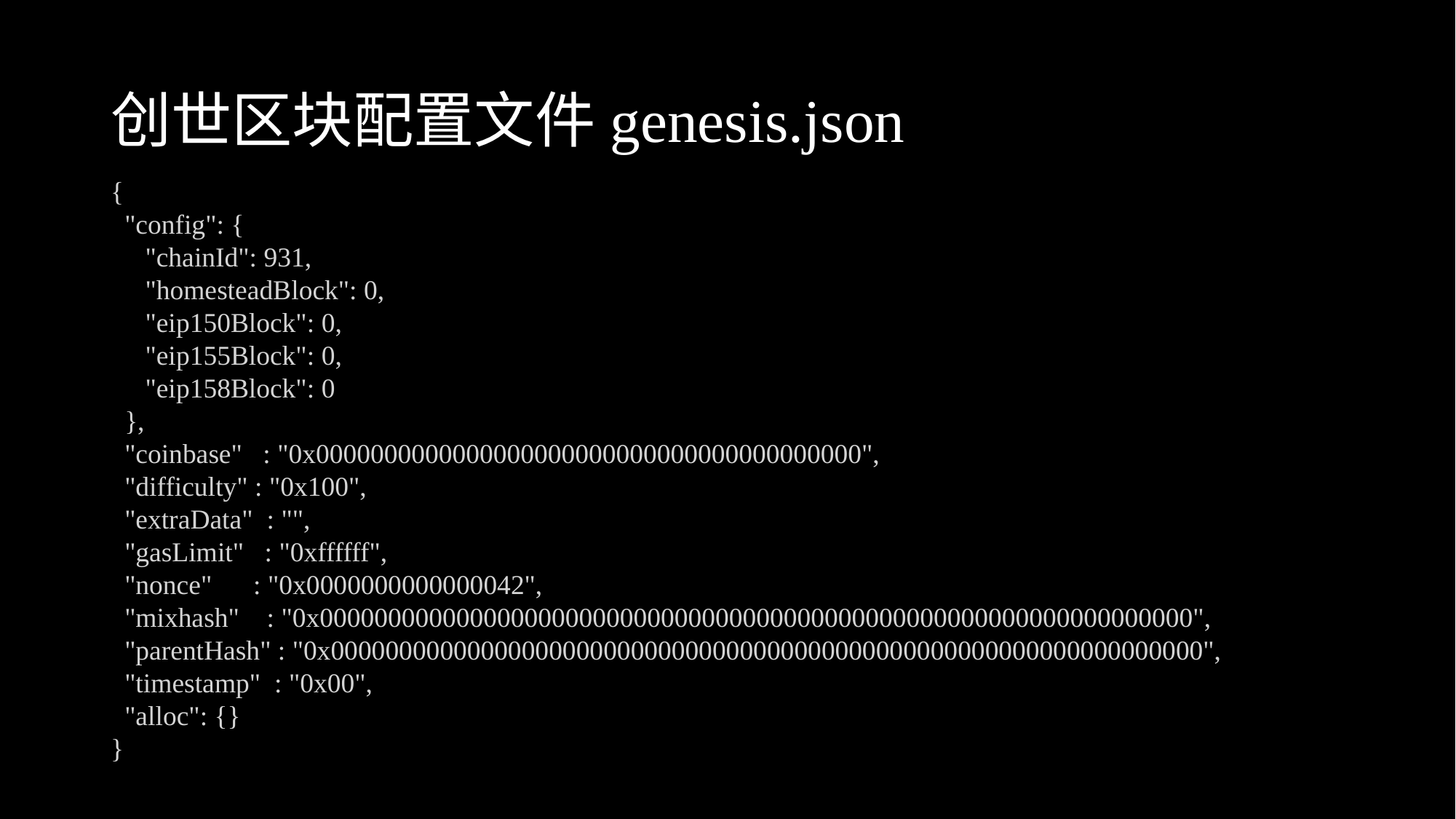

# 创世区块配置文件genesis.json
{
  "config": {
     "chainId": 931,
     "homesteadBlock": 0,
     "eip150Block": 0,
     "eip155Block": 0,
     "eip158Block": 0
  },
  "coinbase"   : "0x0000000000000000000000000000000000000000",
  "difficulty" : "0x100",
  "extraData"  : "",
  "gasLimit"   : "0xffffff",
  "nonce"      : "0x0000000000000042",
  "mixhash"    : "0x0000000000000000000000000000000000000000000000000000000000000000",
  "parentHash" : "0x0000000000000000000000000000000000000000000000000000000000000000",
  "timestamp"  : "0x00",
  "alloc": {}
}